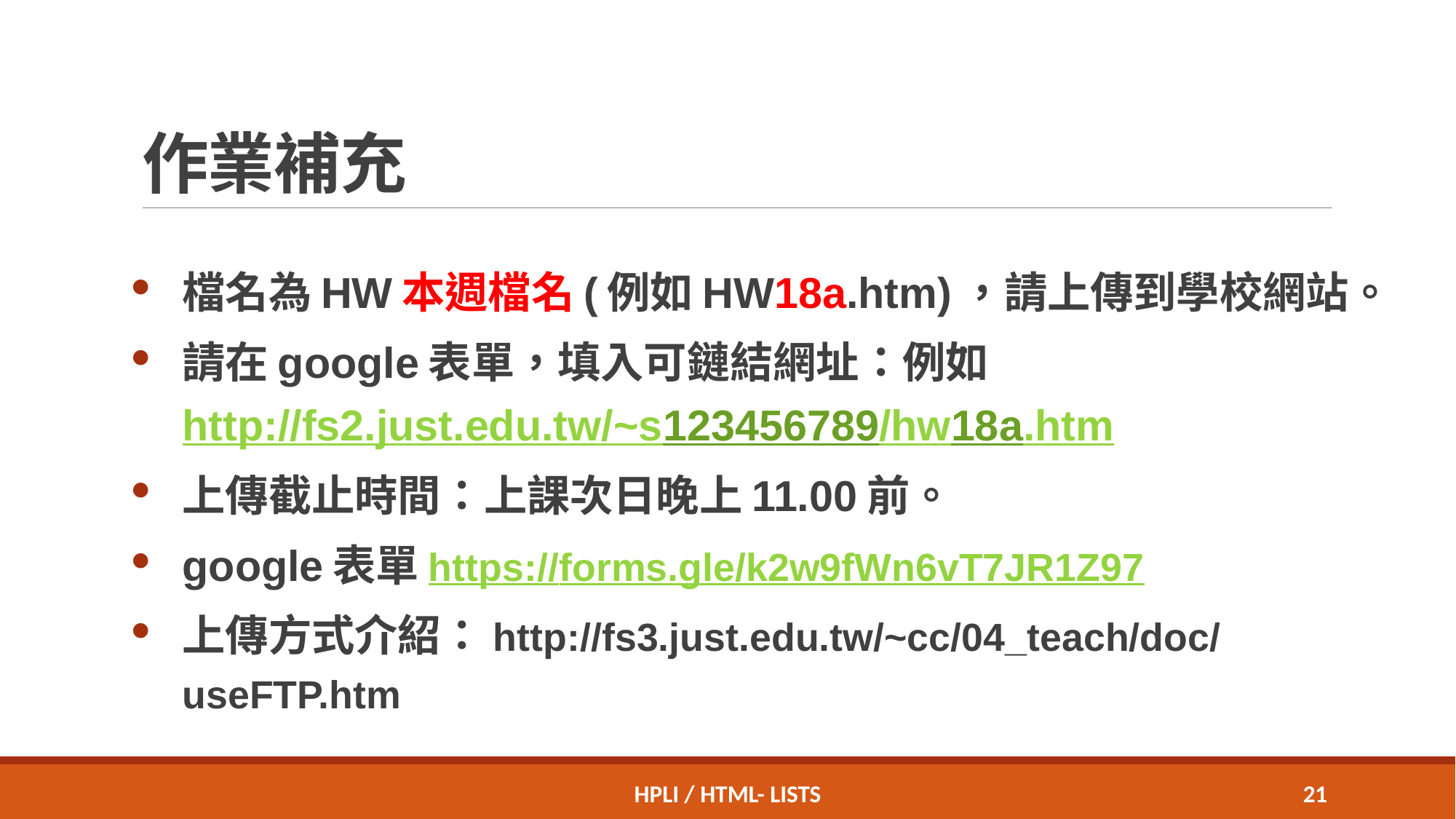

# 作業補充
檔名為HW本週檔名(例如HW18a.htm)，請上傳到學校網站。
請在google表單，填入可鏈結網址：例如http://fs2.just.edu.tw/~s123456789/hw18a.htm
上傳截止時間：上課次日晚上11.00前。
google表單https://forms.gle/k2w9fWn6vT7JR1Z97
上傳方式介紹：http://fs3.just.edu.tw/~cc/04_teach/doc/useFTP.htm
HPLI / HTML- Lists
21